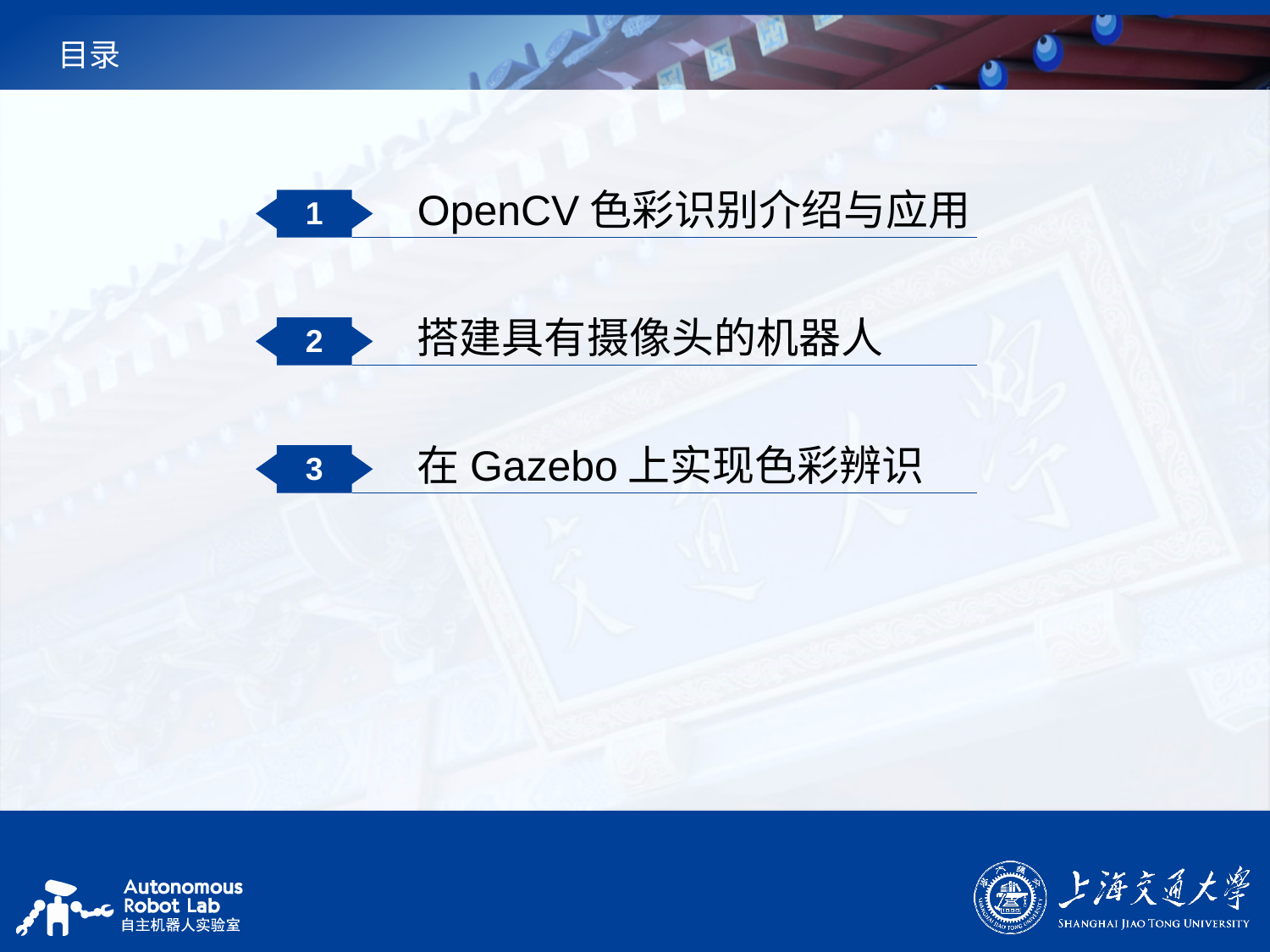

# 目录
OpenCV色彩识别介绍与应用
1

搭建具有摄像头的机器人
2

在Gazebo上实现色彩辨识
3